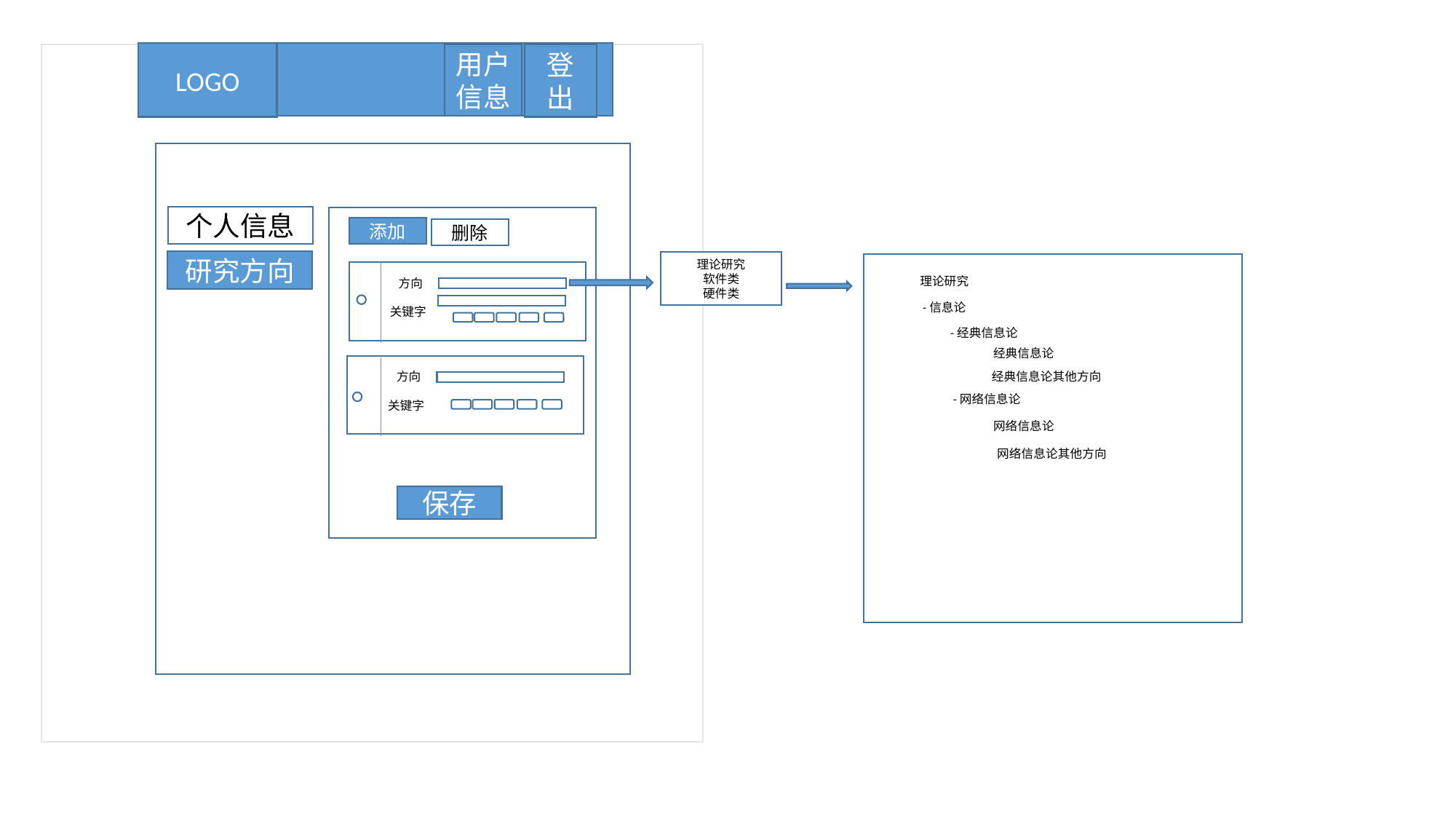

LOGO

用户信息
登出

个人信息

添加
删除
研究方向
理论研究
软件类
硬件类

理论研究
方向

-信息论

关键字

-经典信息论
经典信息论

经典信息论其他方向
方向

-网络信息论

关键字

网络信息论
网络信息论其他方向
保存